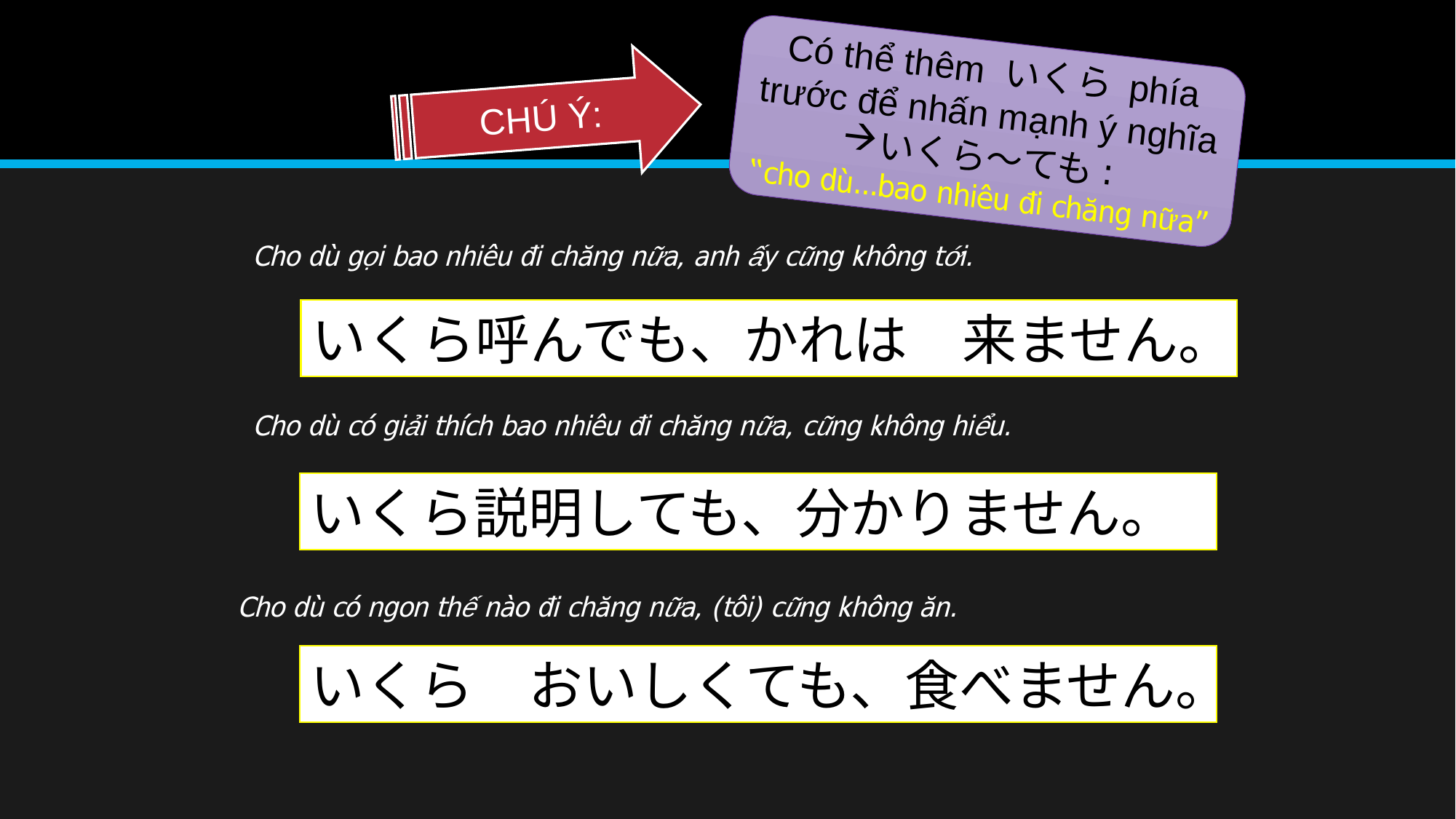

Có thể thêm いくら phía trước để nhấn mạnh ý nghĩa
いくら～ても:
“cho dù…bao nhiêu đi chăng nữa”
CHÚ Ý:
Cho dù gọi bao nhiêu đi chăng nữa, anh ấy cũng không tới.
いくら呼んでも、かれは　来ません。
Cho dù có giải thích bao nhiêu đi chăng nữa, cũng không hiểu.
いくら説明しても、分かりません。
Cho dù có ngon thế nào đi chăng nữa, (tôi) cũng không ăn.
いくら　おいしくても、食べません。